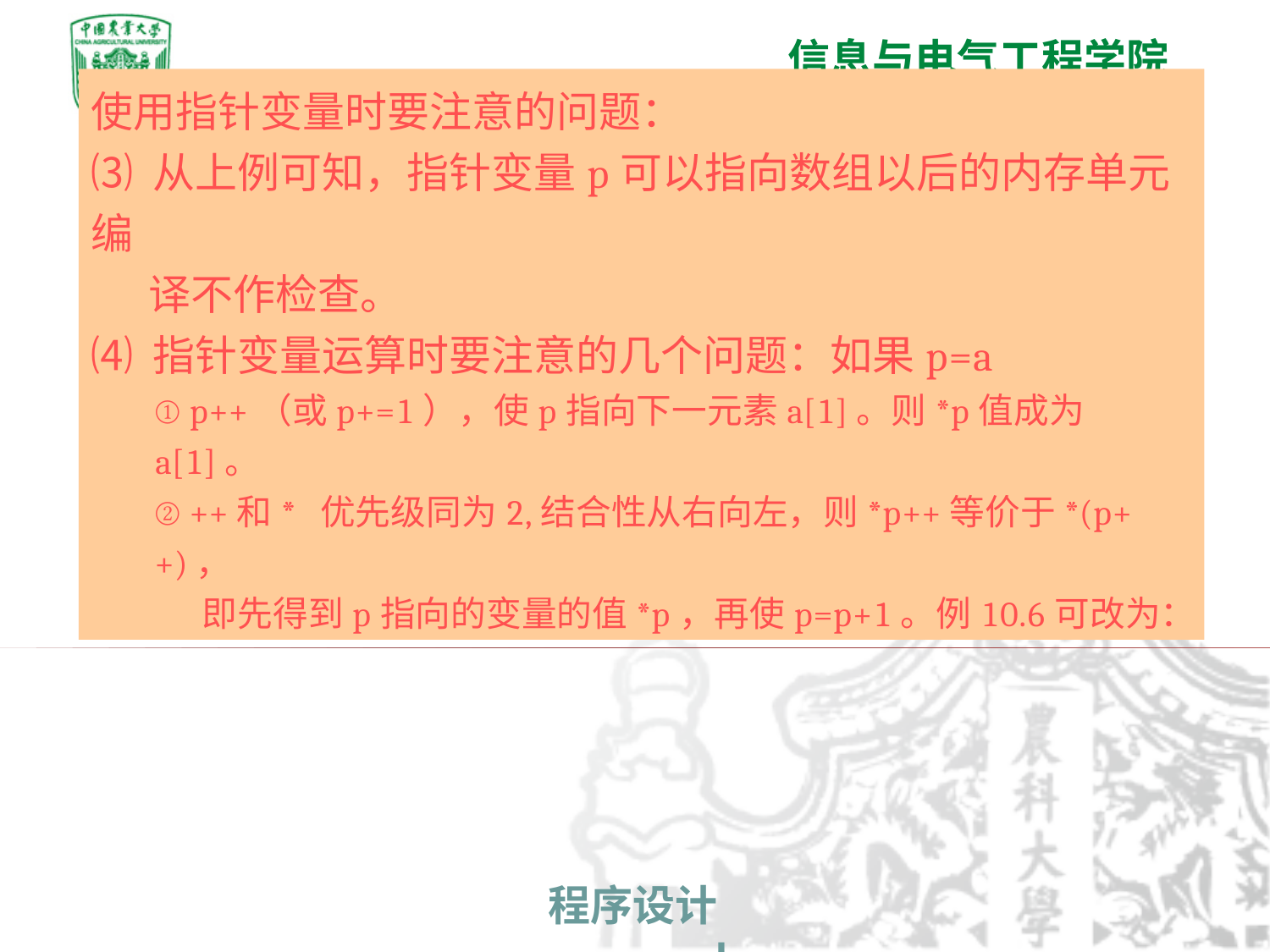

使用指针变量时要注意的问题：
⑶ 从上例可知，指针变量p可以指向数组以后的内存单元编
     译不作检查。
⑷ 指针变量运算时要注意的几个问题：如果p=a
① p++（或p+=1），使p指向下一元素a[1]。则*p值成为a[1]。
② ++和*  优先级同为2,结合性从右向左，则*p++等价于*(p++)，
     即先得到p指向的变量的值*p，再使p=p+1。例10.6可改为：